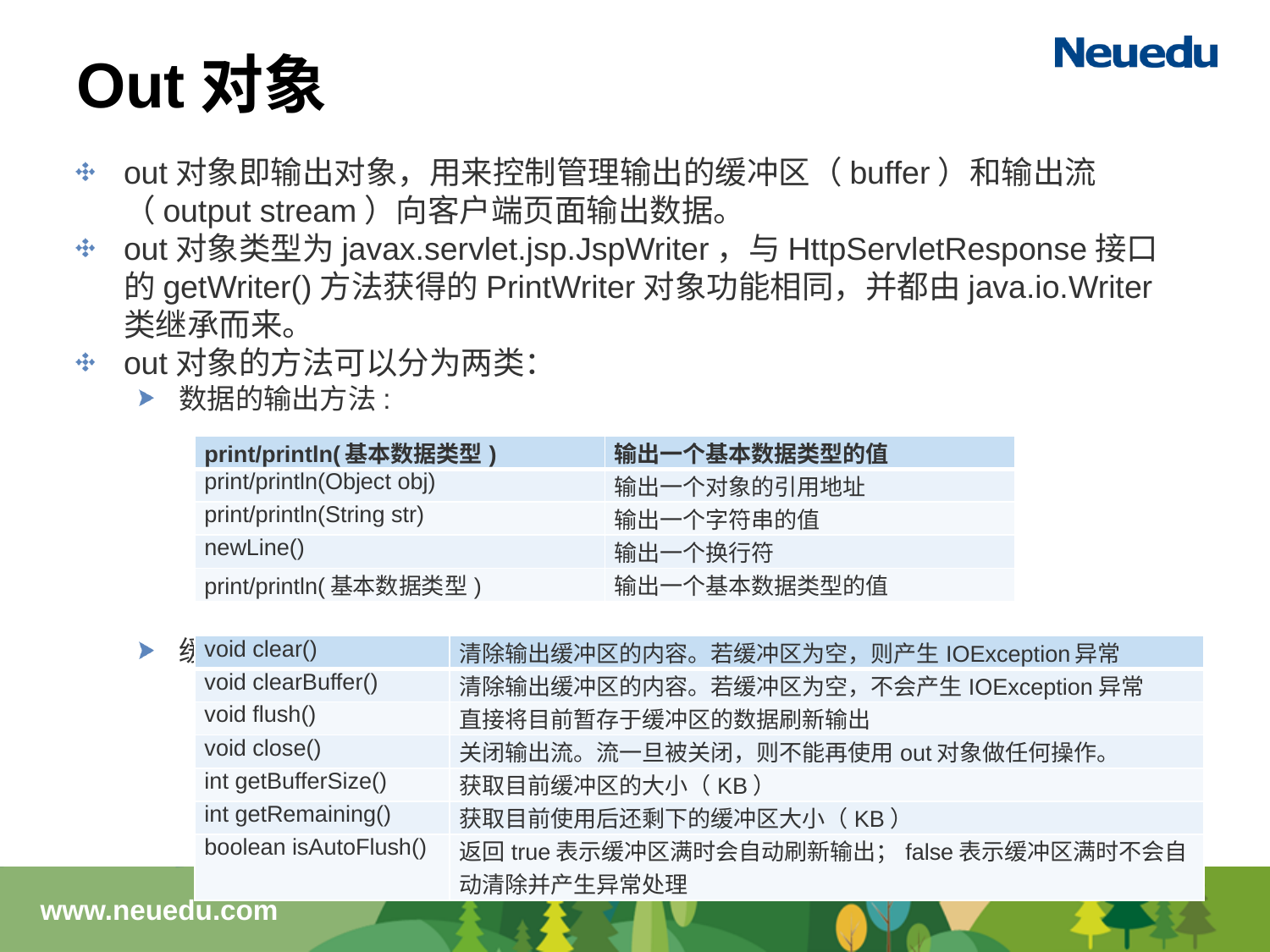

# Out对象
out对象即输出对象，用来控制管理输出的缓冲区（buffer）和输出流（output stream）向客户端页面输出数据。
out对象类型为javax.servlet.jsp.JspWriter，与HttpServletResponse接口的getWriter()方法获得的PrintWriter对象功能相同，并都由java.io.Writer类继承而来。
out对象的方法可以分为两类：
数据的输出方法:

缓冲区的处理方法：

| print/println(基本数据类型) | 输出一个基本数据类型的值 |
| --- | --- |
| print/println(Object obj) | 输出一个对象的引用地址 |
| print/println(String str) | 输出一个字符串的值 |
| newLine() | 输出一个换行符 |
| print/println(基本数据类型) | 输出一个基本数据类型的值 |
| void clear() | 清除输出缓冲区的内容。若缓冲区为空，则产生IOException异常 |
| --- | --- |
| void clearBuffer() | 清除输出缓冲区的内容。若缓冲区为空，不会产生IOException异常 |
| void flush() | 直接将目前暂存于缓冲区的数据刷新输出 |
| void close() | 关闭输出流。流一旦被关闭，则不能再使用out对象做任何操作。 |
| int getBufferSize() | 获取目前缓冲区的大小（KB） |
| int getRemaining() | 获取目前使用后还剩下的缓冲区大小（KB） |
| boolean isAutoFlush() | 返回true表示缓冲区满时会自动刷新输出；false表示缓冲区满时不会自动清除并产生异常处理 |